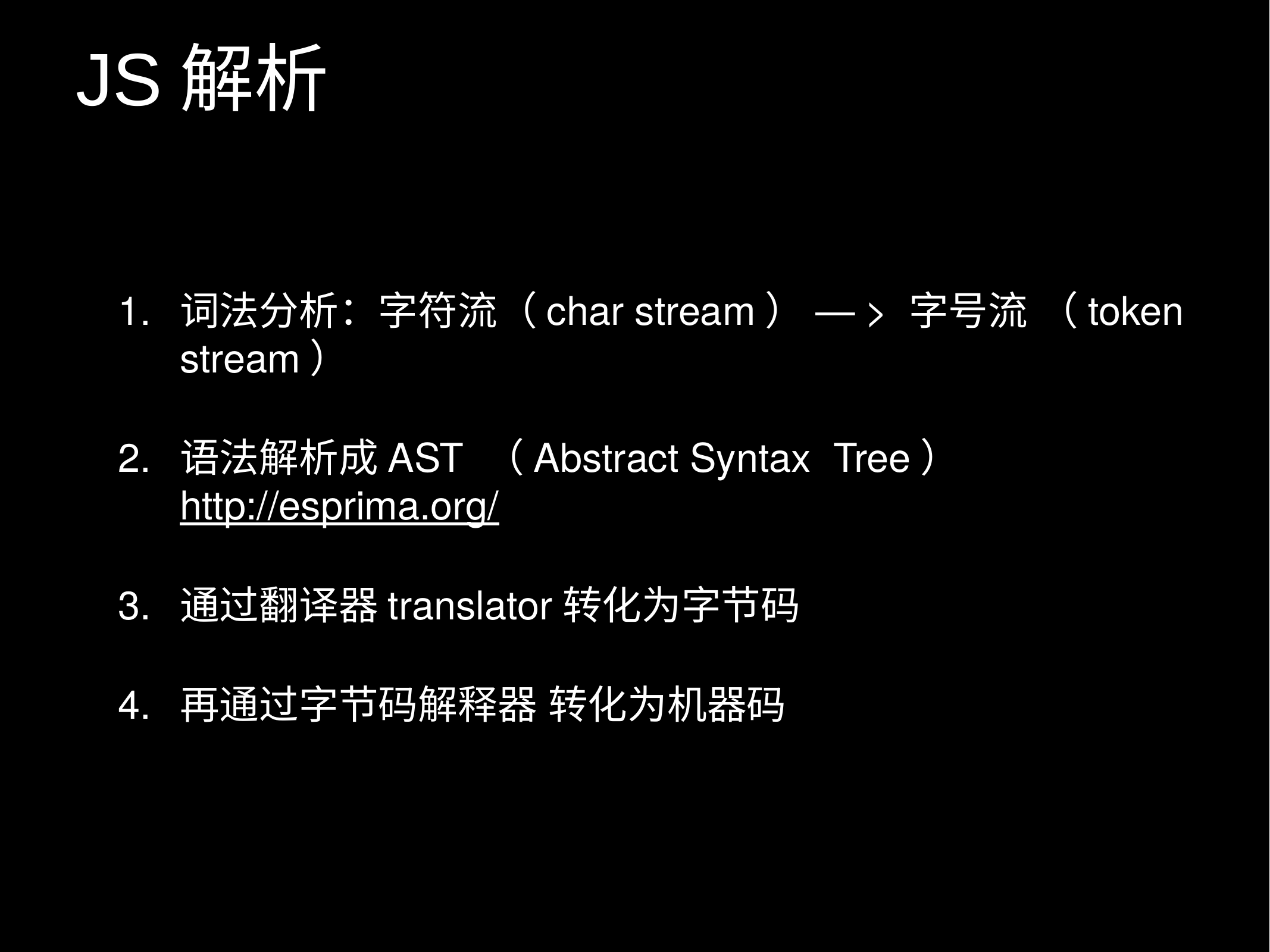

# JS解析
词法分析：字符流（char stream） —> 字号流 （token stream）
语法解析成AST （Abstract Syntax  Tree） http://esprima.org/
通过翻译器translator转化为字节码
再通过字节码解释器 转化为机器码